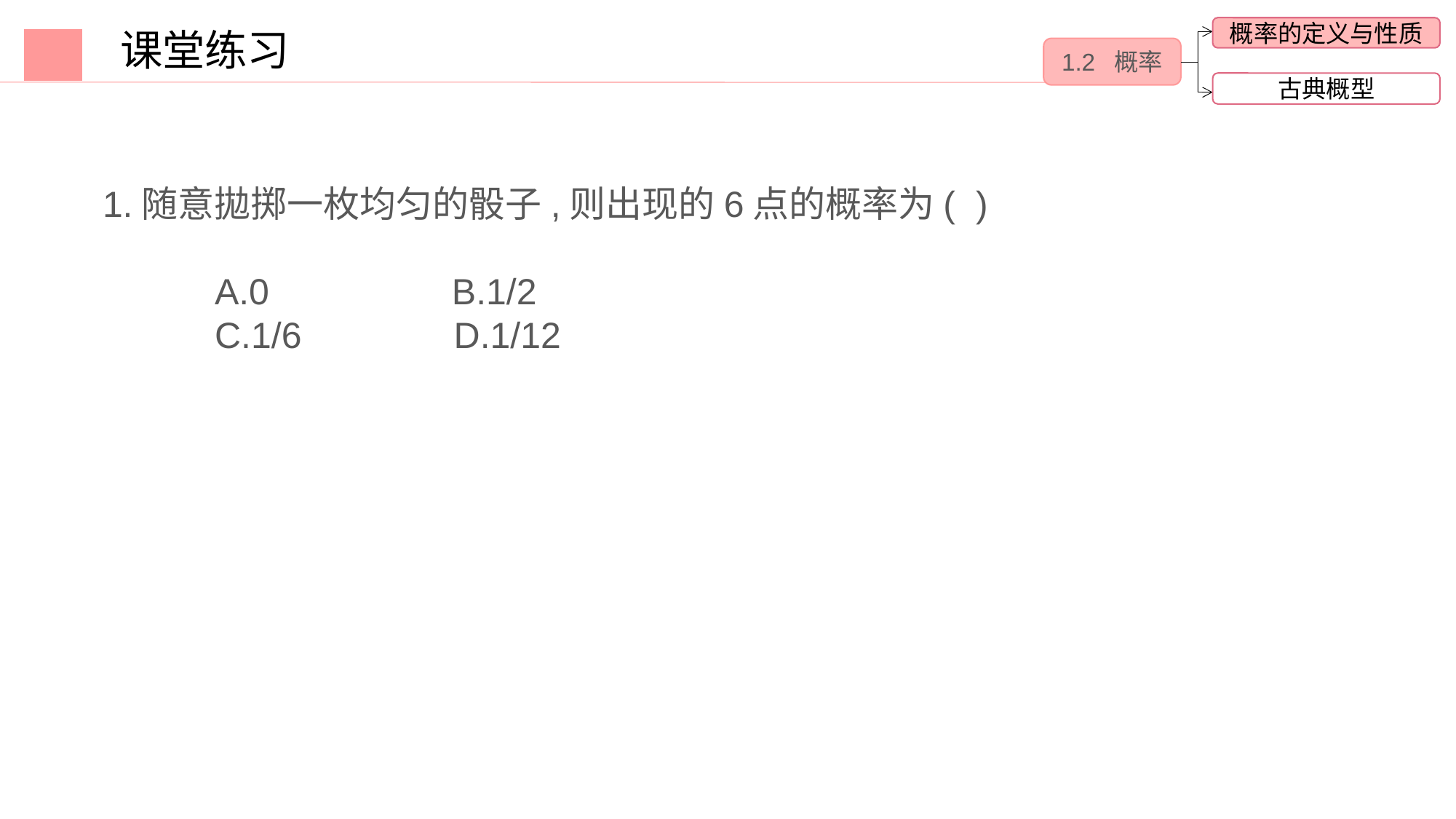

课堂练习
概率的定义与性质

1.2  概率
古典概型

1.随意拋掷一枚均匀的骰子,则出现的6点的概率为(  )

           A.0                  B.1/2
           C.1/6               D.1/12